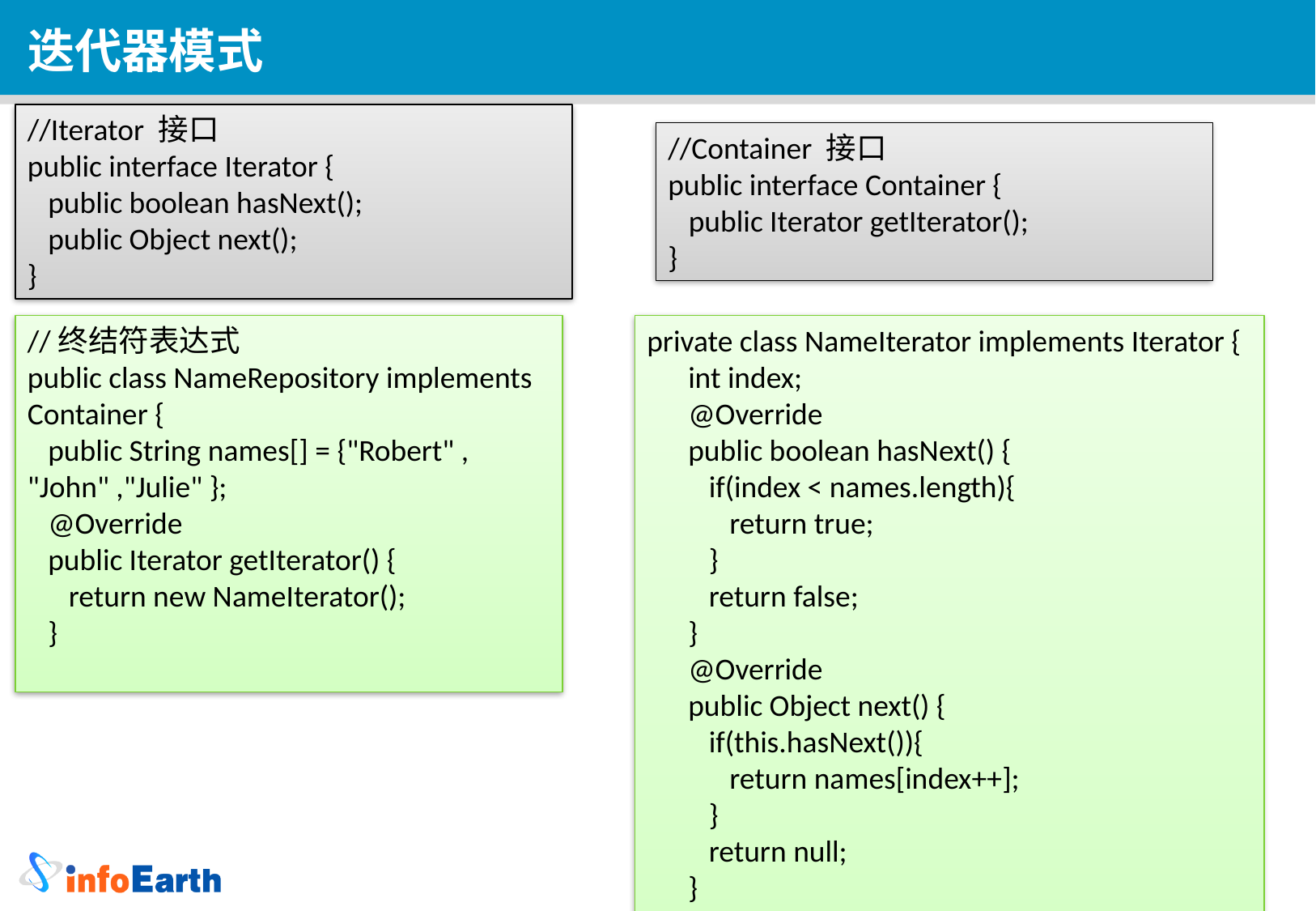

迭代器模式
//Iterator 接口
public interface Iterator {
   public boolean hasNext();
   public Object next();
}
//Container 接口
public interface Container {
   public Iterator getIterator();
}
//终结符表达式
public class NameRepository implements Container {
   public String names[] = {"Robert" , "John" ,"Julie" };
   @Override
   public Iterator getIterator() {
      return new NameIterator();
   }

private class NameIterator implements Iterator {
      int index;
      @Override
      public boolean hasNext() {
         if(index < names.length){
            return true;
         }
         return false;
      }
      @Override
      public Object next() {
         if(this.hasNext()){
            return names[index++];
         }
         return null;
      }
   }
}